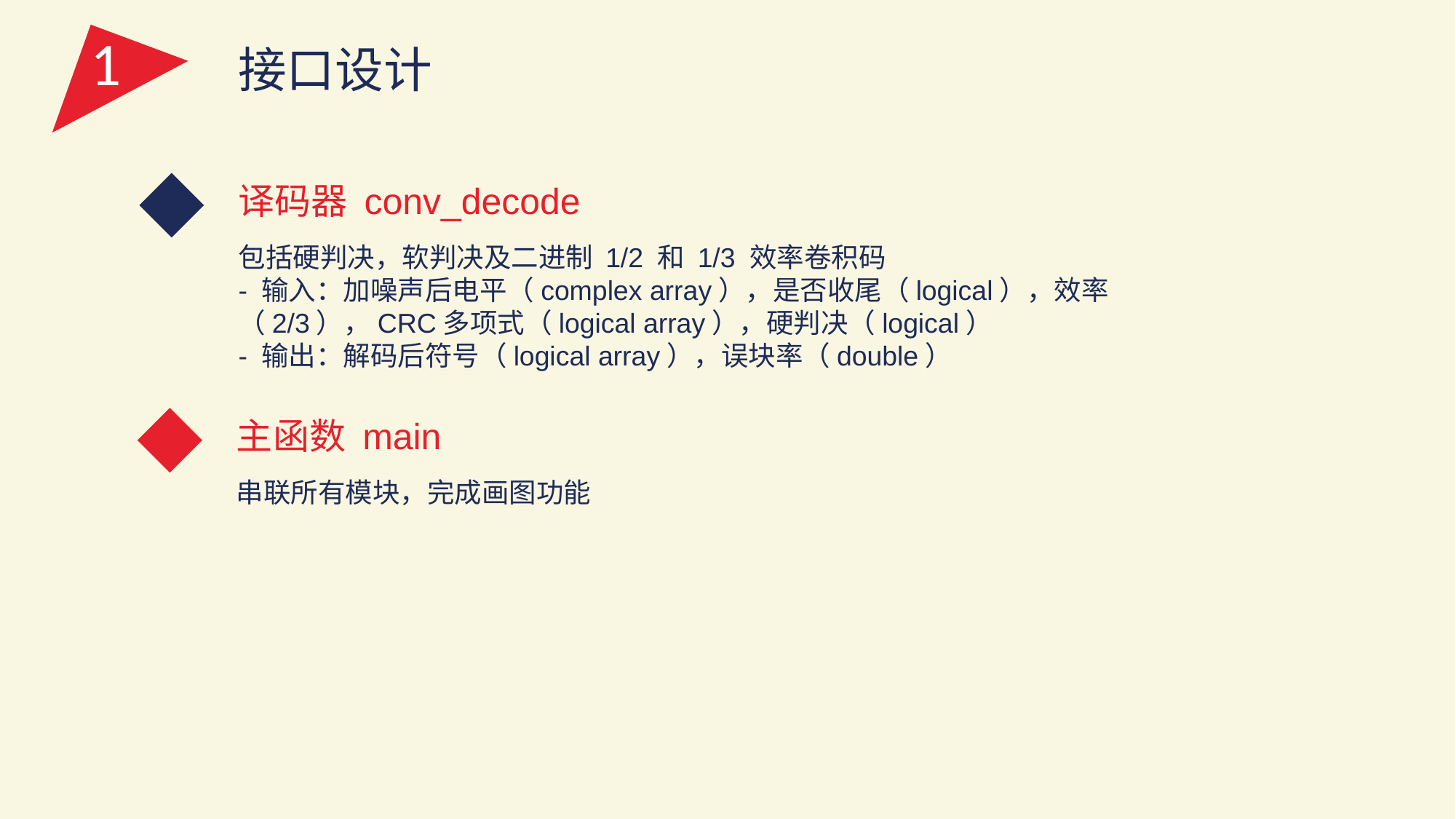

1

接口设计

译码器 conv_decode

包括硬判决，软判决及二进制 1/2 和 1/3 效率卷积码
- 输入：加噪声后电平（complex array），是否收尾（logical），效率（2/3），CRC多项式（logical array），硬判决（logical）
- 输出：解码后符号（logical array），误块率（double）
主函数 main

串联所有模块，完成画图功能